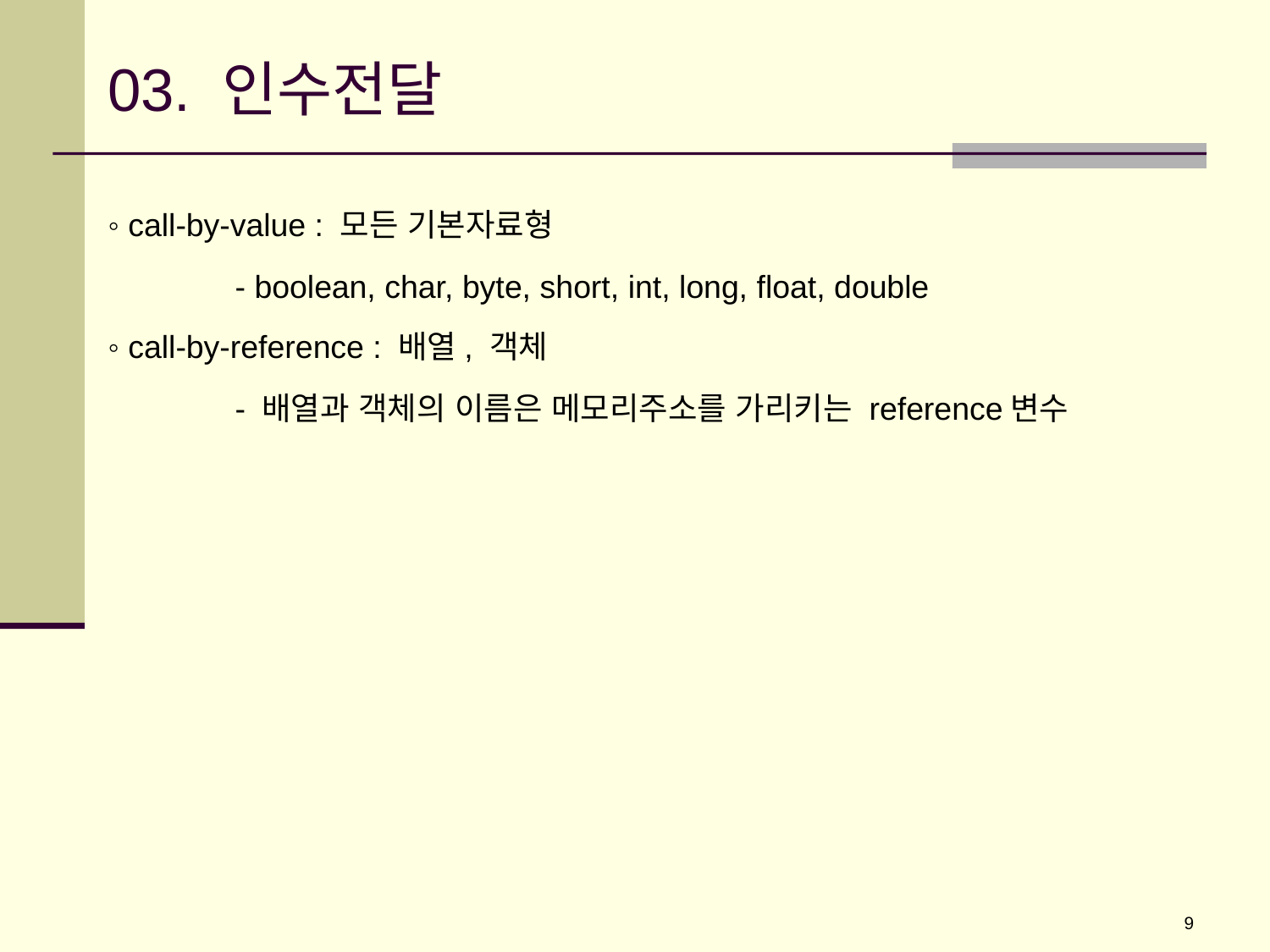

# 03. 인수전달
◦ call-by-value : 모든 기본자료형
	- boolean, char, byte, short, int, long, float, double
◦ call-by-reference : 배열, 객체
	- 배열과 객체의 이름은 메모리주소를 가리키는 reference변수
9